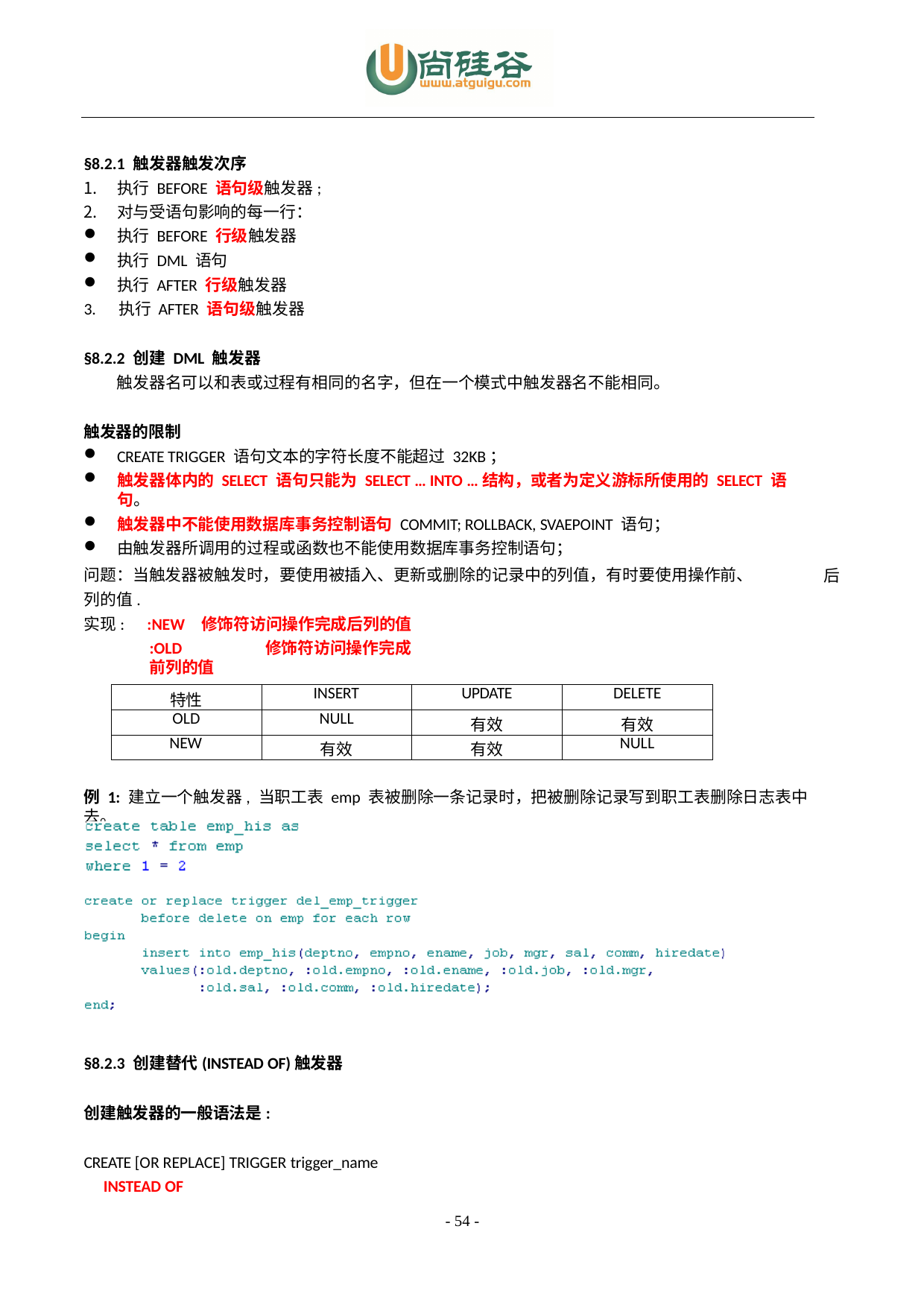

§8.2.1 触发器触发次序
执行 BEFORE 语句级触发器;
对与受语句影响的每一行：
执行 BEFORE 行级触发器
执行 DML 语句
执行 AFTER 行级触发器
3.	执行 AFTER 语句级触发器

§8.2.2 创建 DML 触发器
触发器名可以和表或过程有相同的名字，但在一个模式中触发器名不能相同。

触发器的限制
CREATE TRIGGER 语句文本的字符长度不能超过 32KB；
触发器体内的 SELECT 语句只能为 SELECT … INTO …结构，或者为定义游标所使用的 SELECT 语句。
触发器中不能使用数据库事务控制语句 COMMIT; ROLLBACK, SVAEPOINT 语句；
由触发器所调用的过程或函数也不能使用数据库事务控制语句；
问题：当触发器被触发时，要使用被插入、更新或删除的记录中的列值，有时要使用操作前、 列的值.
后
实现:	:NEW	修饰符访问操作完成后列的值
:OLD	修饰符访问操作完成前列的值
| 特性 | INSERT | UPDATE | DELETE |
| --- | --- | --- | --- |
| OLD | NULL | 有效 | 有效 |
| NEW | 有效 | 有效 | NULL |
例 1: 建立一个触发器, 当职工表 emp 表被删除一条记录时，把被删除记录写到职工表删除日志表中去。

§8.2.3 创建替代(INSTEAD OF)触发器

创建触发器的一般语法是:

CREATE [OR REPLACE] TRIGGER trigger_name
INSTEAD OF
- 54 -